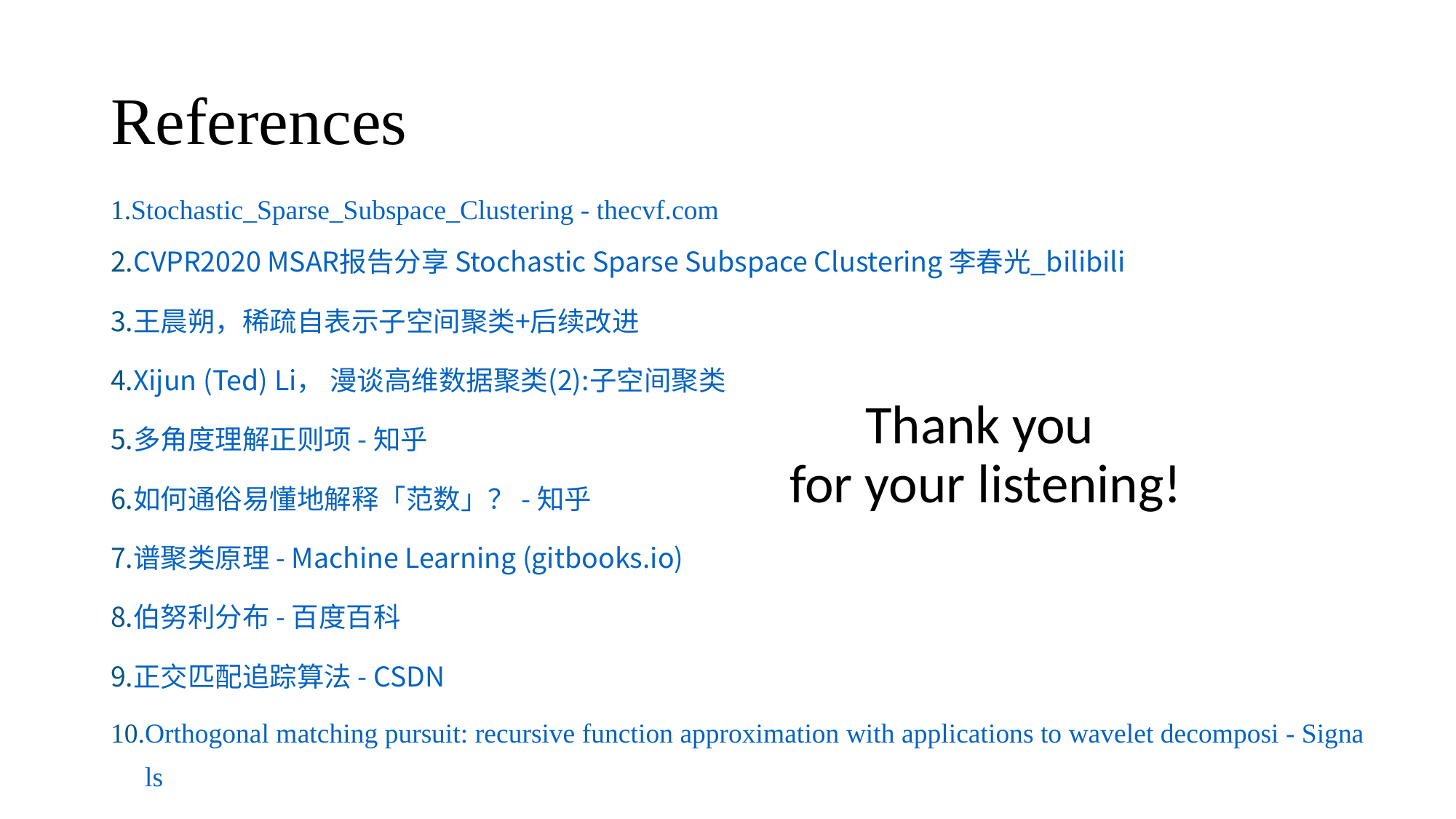

# References
Stochastic_Sparse_Subspace_Clustering - thecvf.com
CVPR2020 MSAR报告分享 Stochastic Sparse Subspace Clustering 李春光_bilibili
王晨朔，稀疏自表示子空间聚类+后续改进
Xijun (Ted) Li， 漫谈高维数据聚类(2):子空间聚类
多角度理解正则项 - 知乎
如何通俗易懂地解释「范数」？ - 知乎
谱聚类原理 - Machine Learning (gitbooks.io)
伯努利分布 - 百度百科
正交匹配追踪算法 - CSDN
Orthogonal matching pursuit: recursive function approximation with applications to wavelet decomposi - Signals
Thank you
for your listening!